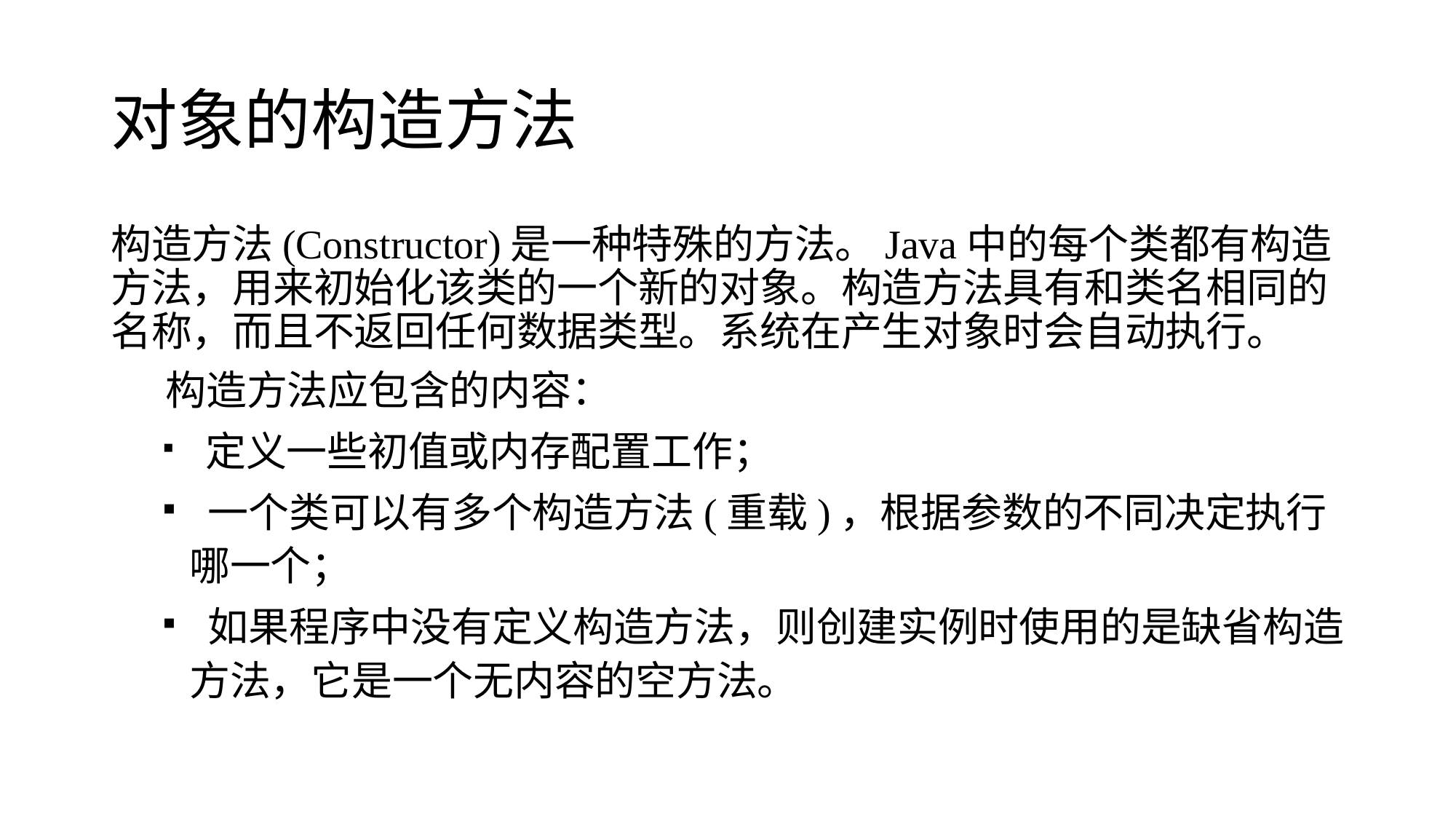

# 对象的构造方法
构造方法(Constructor)是一种特殊的方法。Java中的每个类都有构造方法，用来初始化该类的一个新的对象。构造方法具有和类名相同的名称，而且不返回任何数据类型。系统在产生对象时会自动执行。
     构造方法应包含的内容：
 定义一些初值或内存配置工作；
 一个类可以有多个构造方法(重载)，根据参数的不同决定执行哪一个；
 如果程序中没有定义构造方法，则创建实例时使用的是缺省构造方法，它是一个无内容的空方法。